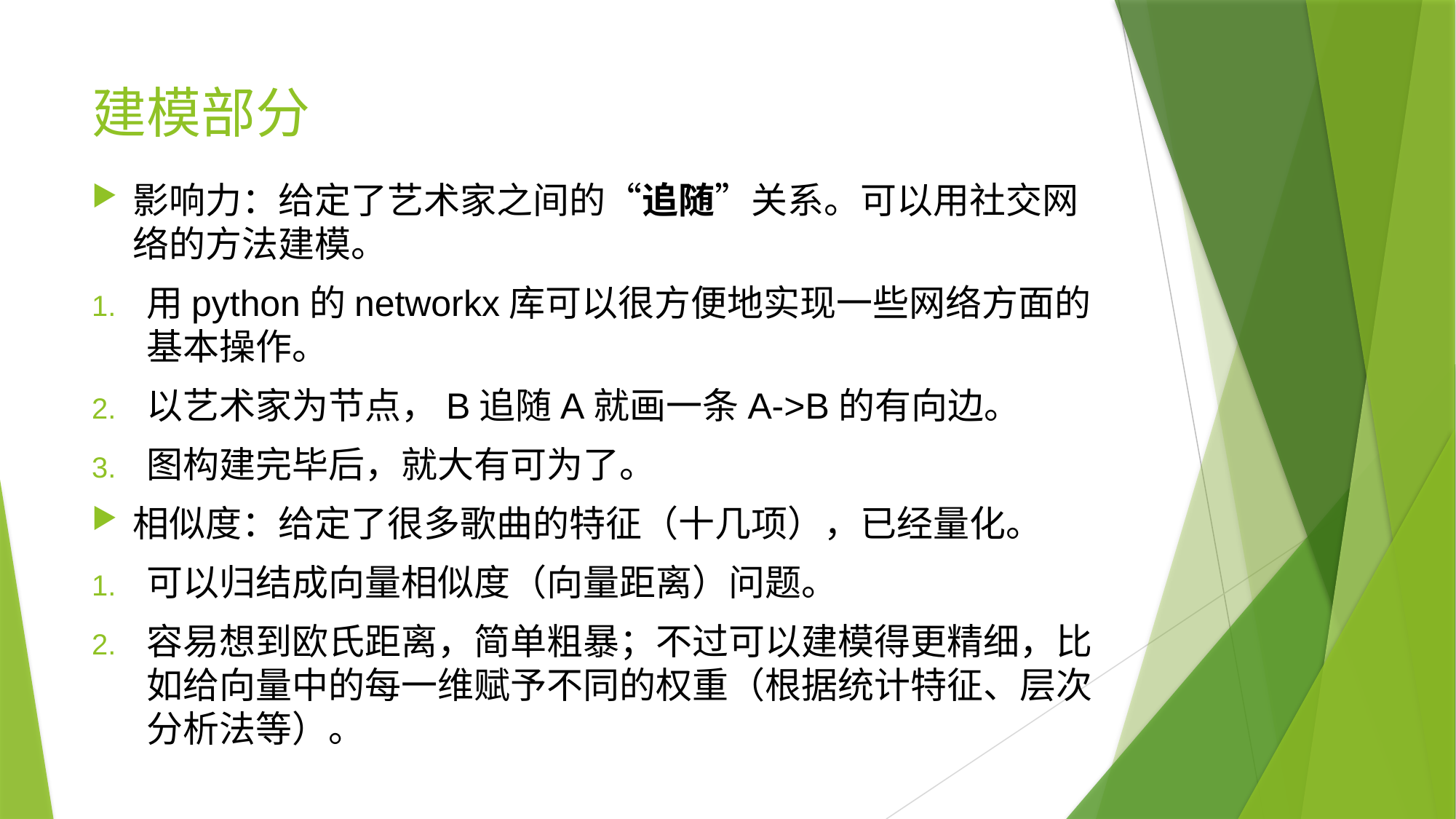

# 建模部分
影响力：给定了艺术家之间的“追随”关系。可以用社交网络的方法建模。
用python的networkx库可以很方便地实现一些网络方面的基本操作。
以艺术家为节点，B追随A就画一条A->B的有向边。
图构建完毕后，就大有可为了。
相似度：给定了很多歌曲的特征（十几项），已经量化。
可以归结成向量相似度（向量距离）问题。
容易想到欧氏距离，简单粗暴；不过可以建模得更精细，比如给向量中的每一维赋予不同的权重（根据统计特征、层次分析法等）。